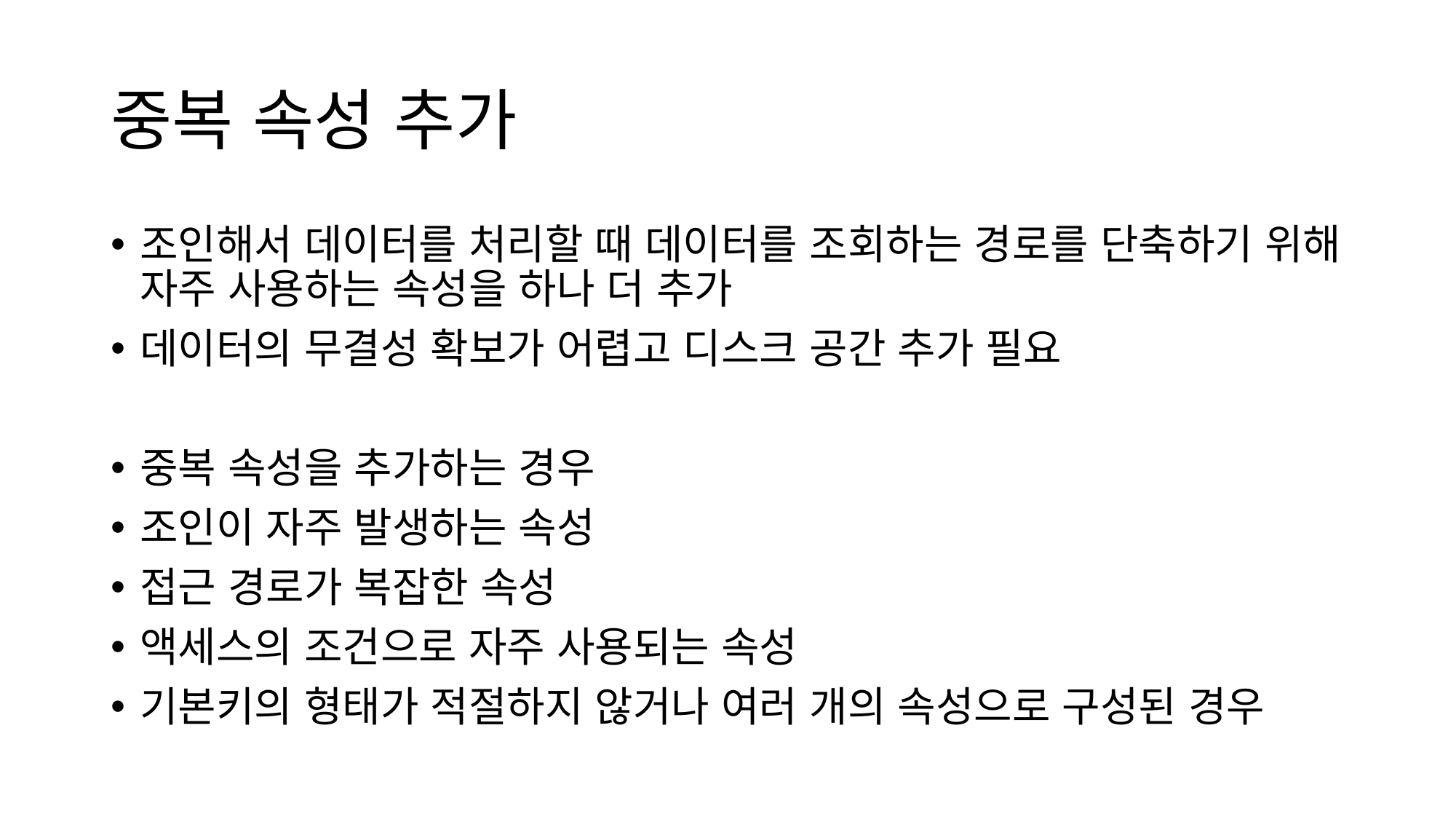

# 중복 속성 추가
조인해서 데이터를 처리할 때 데이터를 조회하는 경로를 단축하기 위해 자주 사용하는 속성을 하나 더 추가
데이터의 무결성 확보가 어렵고 디스크 공간 추가 필요

중복 속성을 추가하는 경우
조인이 자주 발생하는 속성
접근 경로가 복잡한 속성
액세스의 조건으로 자주 사용되는 속성
기본키의 형태가 적절하지 않거나 여러 개의 속성으로 구성된 경우